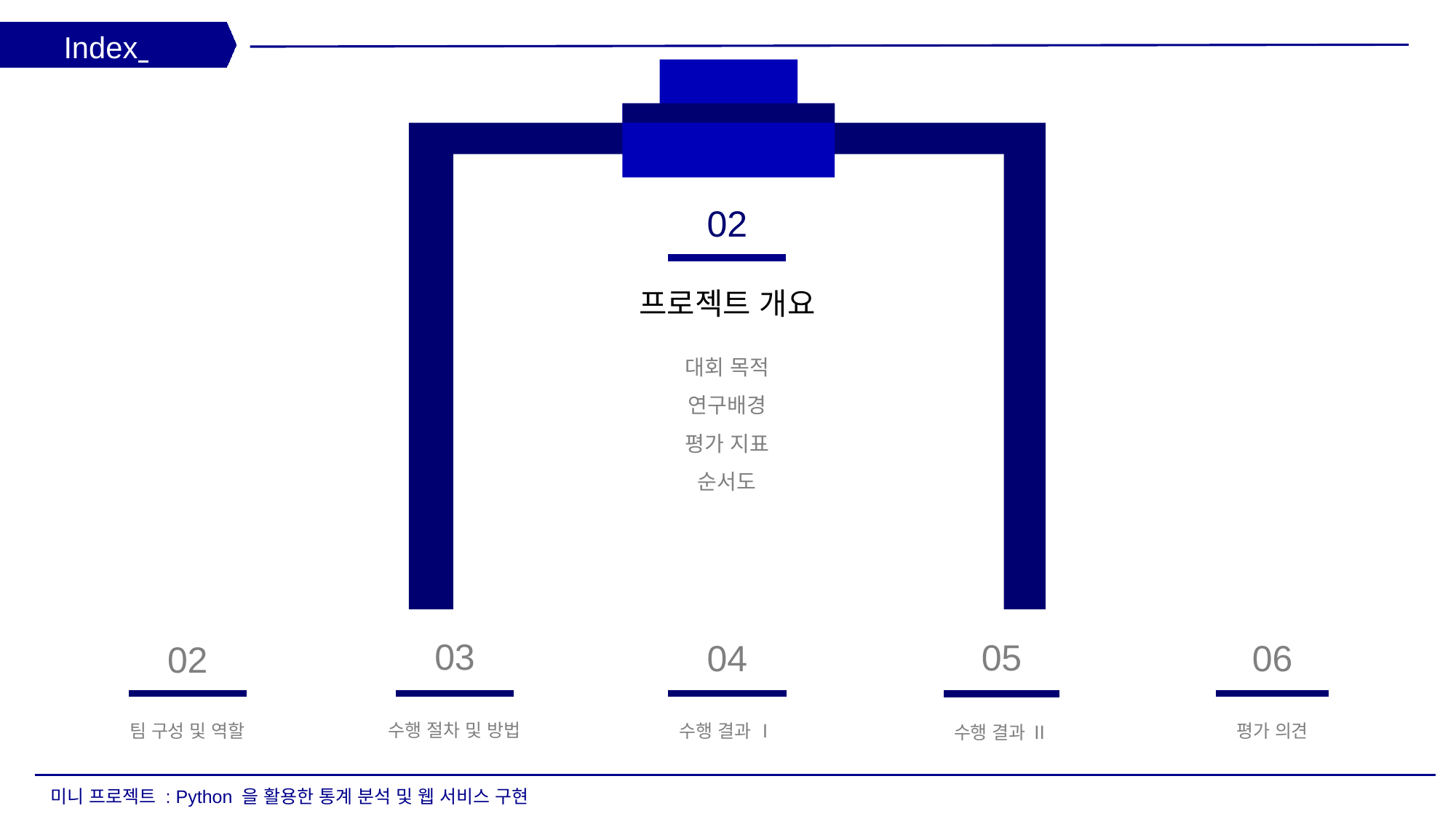

Index

02
프로젝트 개요
대회 목적
연구배경
평가 지표
순서도
03
수행 절차 및 방법
05
수행 결과 Ⅱ
06
평가 의견
04
수행 결과 Ⅰ
02
팀 구성 및 역할
미니 프로젝트 : Python 을 활용한 통계 분석 및 웹 서비스 구현